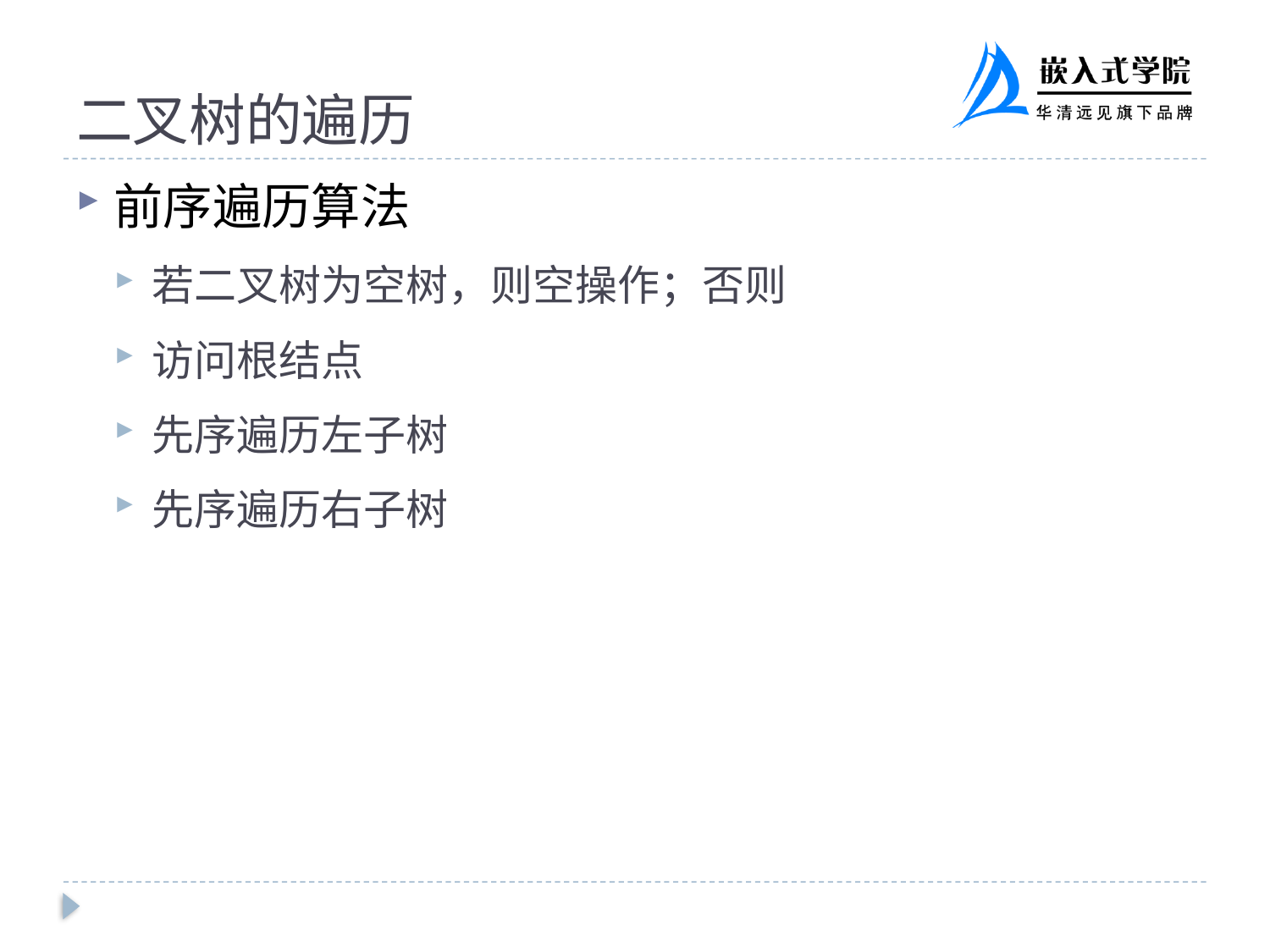

# 二叉树的遍历
前序遍历算法
若二叉树为空树，则空操作；否则
访问根结点
先序遍历左子树
先序遍历右子树
135